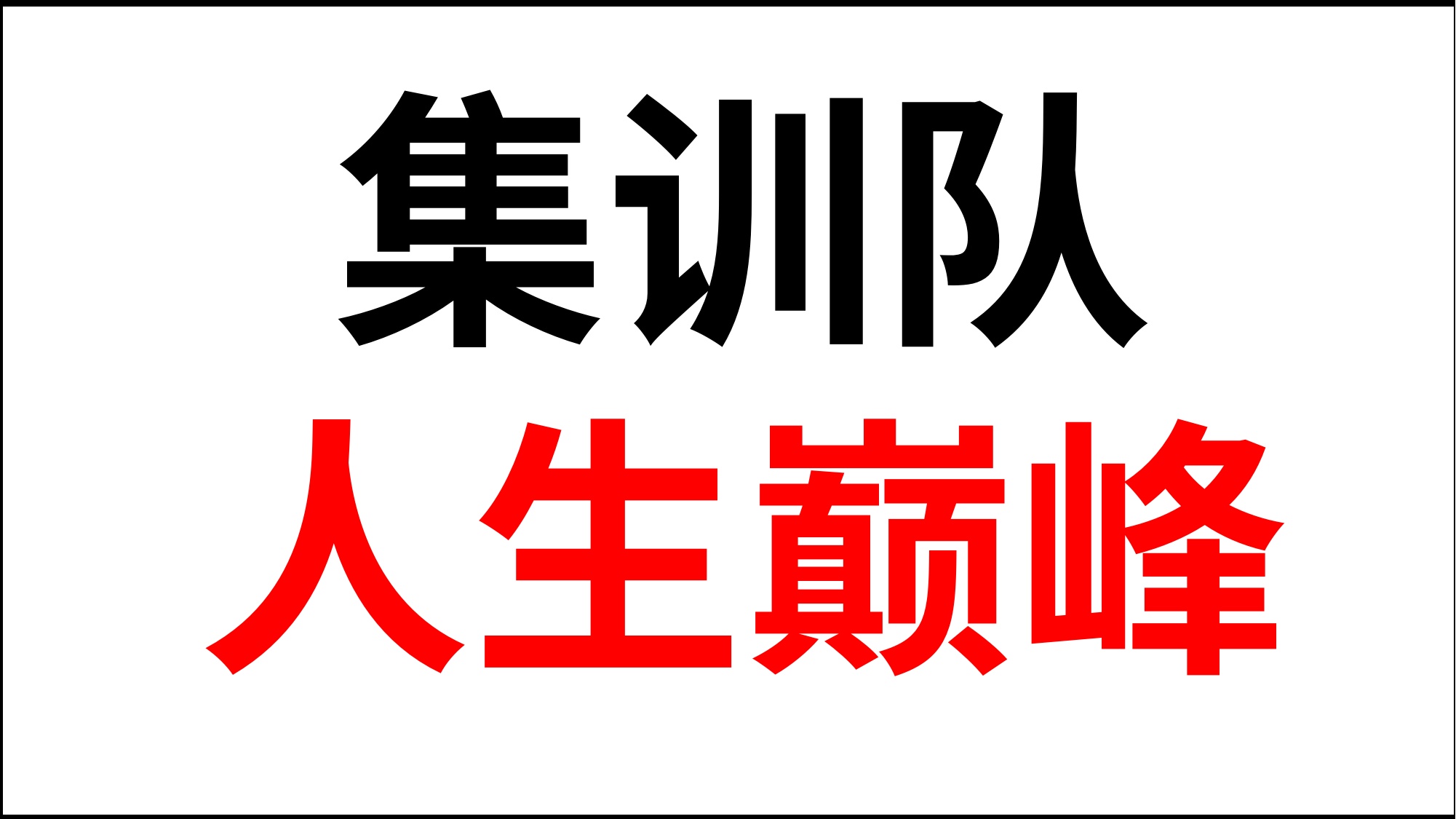

|  |
| --- |
|  |
| --- |
集训队
人生巅峰